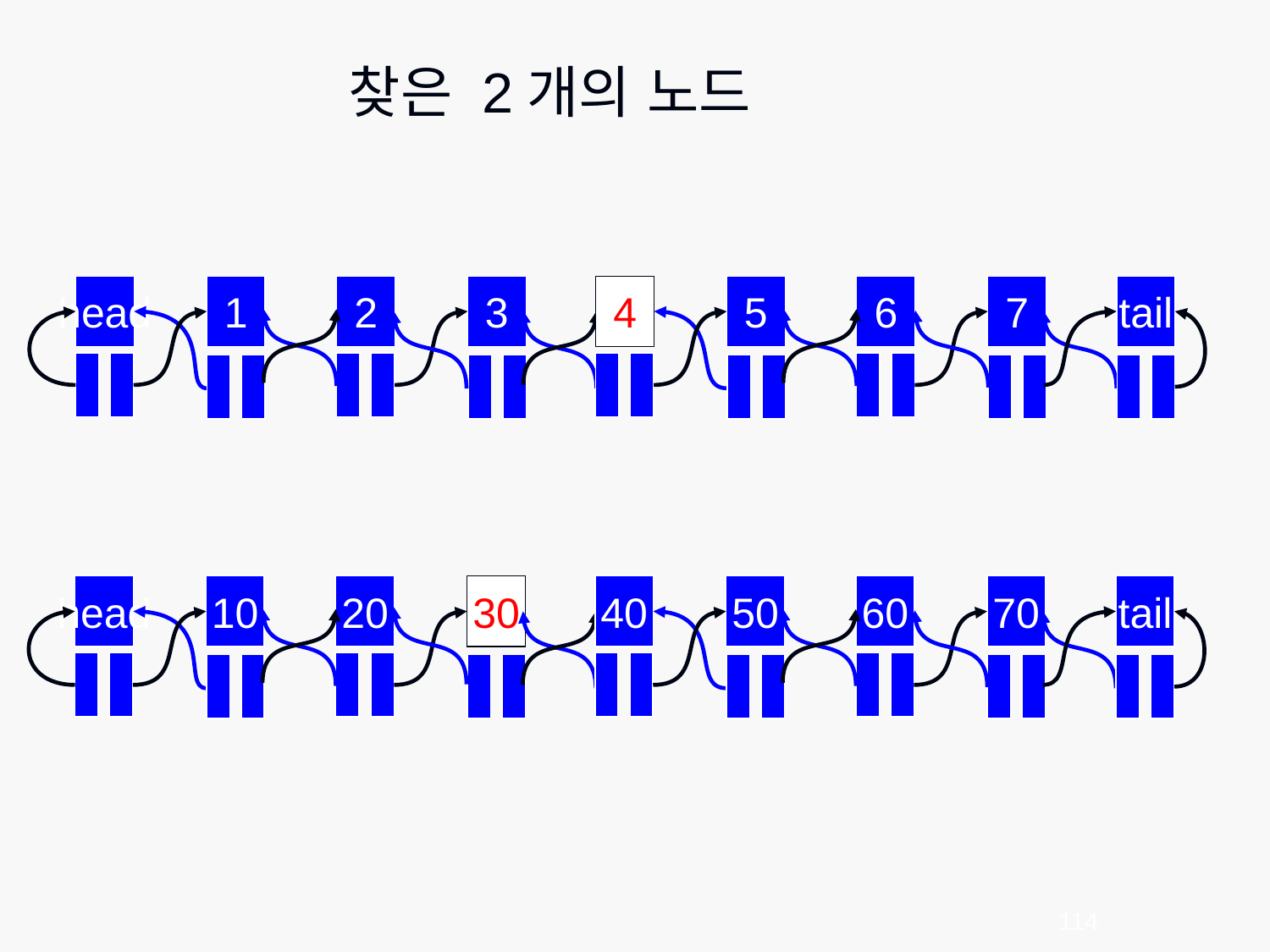

찾은 2개의 노드
head
1
2
3
4
5
6
7
tail

head
10
20
30
40
50
60
70
tail

114